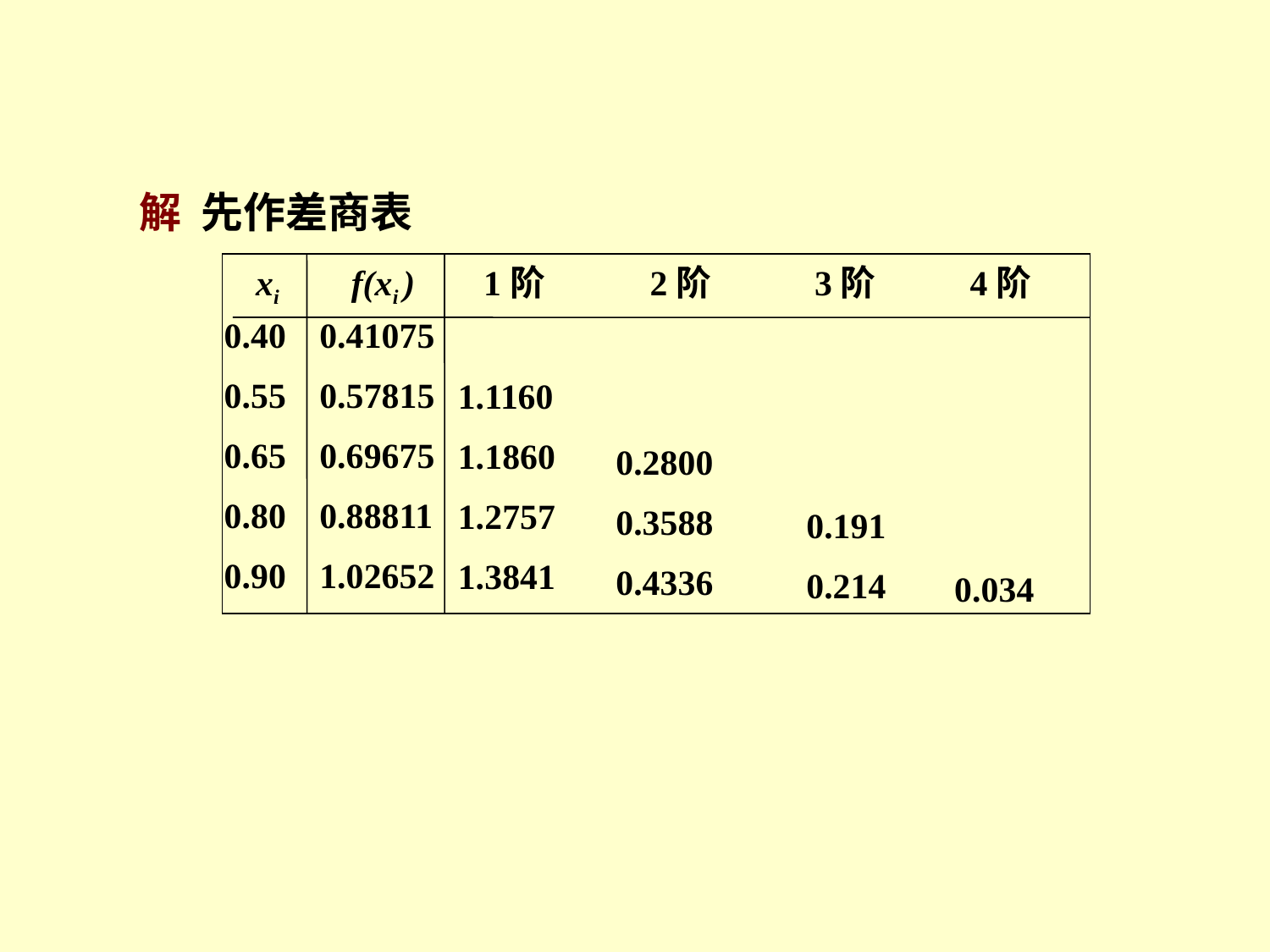

解  先作差商表

xi

f(xi )
   1阶

           2阶
                 3阶
                      4阶
0.40
0.55
0.65
0.80
0.90
0.41075
0.57815
0.69675
0.88811
1.02652

 1.1160
 1.1860
 1.2757
 1.3841
0.2800
0.3588
0.4336
0.191
0.214
0.034